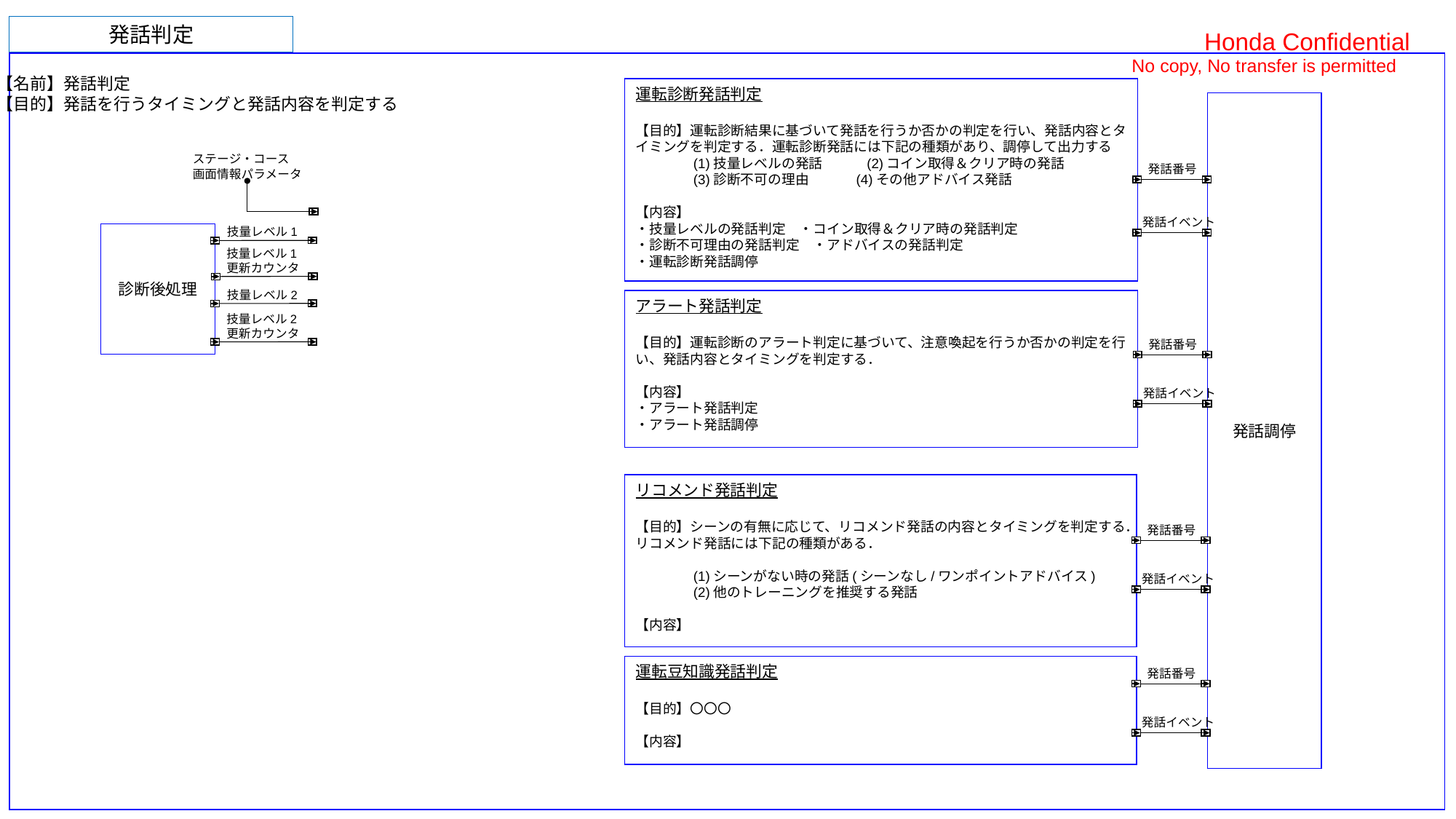

発話判定

【名前】発話判定
【目的】発話を行うタイミングと発話内容を判定する
運転診断発話判定

【目的】運転診断結果に基づいて発話を行うか否かの判定を行い、発話内容とタイミングを判定する．運転診断発話には下記の種類があり、調停して出力する
　　　　(1)技量レベルの発話　　　(2)コイン取得＆クリア時の発話
　　　　(3)診断不可の理由　　　 (4)その他アドバイス発話

【内容】
・技量レベルの発話判定　・コイン取得＆クリア時の発話判定
・診断不可理由の発話判定　・アドバイスの発話判定
・運転診断発話調停
発話調停
ステージ・コース
画面情報パラメータ
発話番号

発話イベント
診断後処理
技量レベル1

技量レベル1
更新カウンタ

技量レベル2
アラート発話判定

【目的】運転診断のアラート判定に基づいて、注意喚起を行うか否かの判定を行い、発話内容とタイミングを判定する．

【内容】
・アラート発話判定
・アラート発話調停

技量レベル2
更新カウンタ
発話番号

発話イベント

リコメンド発話判定

【目的】シーンの有無に応じて、リコメンド発話の内容とタイミングを判定する．リコメンド発話には下記の種類がある．

　　　　(1)シーンがない時の発話(シーンなし/ワンポイントアドバイス)
　　　　(2)他のトレーニングを推奨する発話

【内容】
発話番号

発話イベント

運転豆知識発話判定

【目的】〇〇〇

【内容】
発話番号

発話イベント

運転診断発話内容判定

【機能】更新された運転診断結果のレベルに応じて、発話内容を選択する
【内容】
　③測定中がまわった後、診断が実行できたか否か
　①技量レベル1：トレーニング対象の技量
　②技量レベル2：トレーニング済みの技量

　・優先度②＞①
　・前回発話の有無/コイン数発話内容を変化させる
運転診断発話タイミング判定

【機能】発話の実行を判定する
【内容】
①更新カウンタが更新された時
②該当する発話内容の発話が禁止されていない
①∧②の時に発話の実行を判断する
運転診断発話禁止判定

【機能】前回発話からの経過時間に基づき、運転診断の発話を禁止する
【内容】
　①技量Lv Up発話禁止判定
　②技量Lv 維持発話禁止判定
　③技量Lv Down発話禁止判定
　④上記以外の発話禁止判定